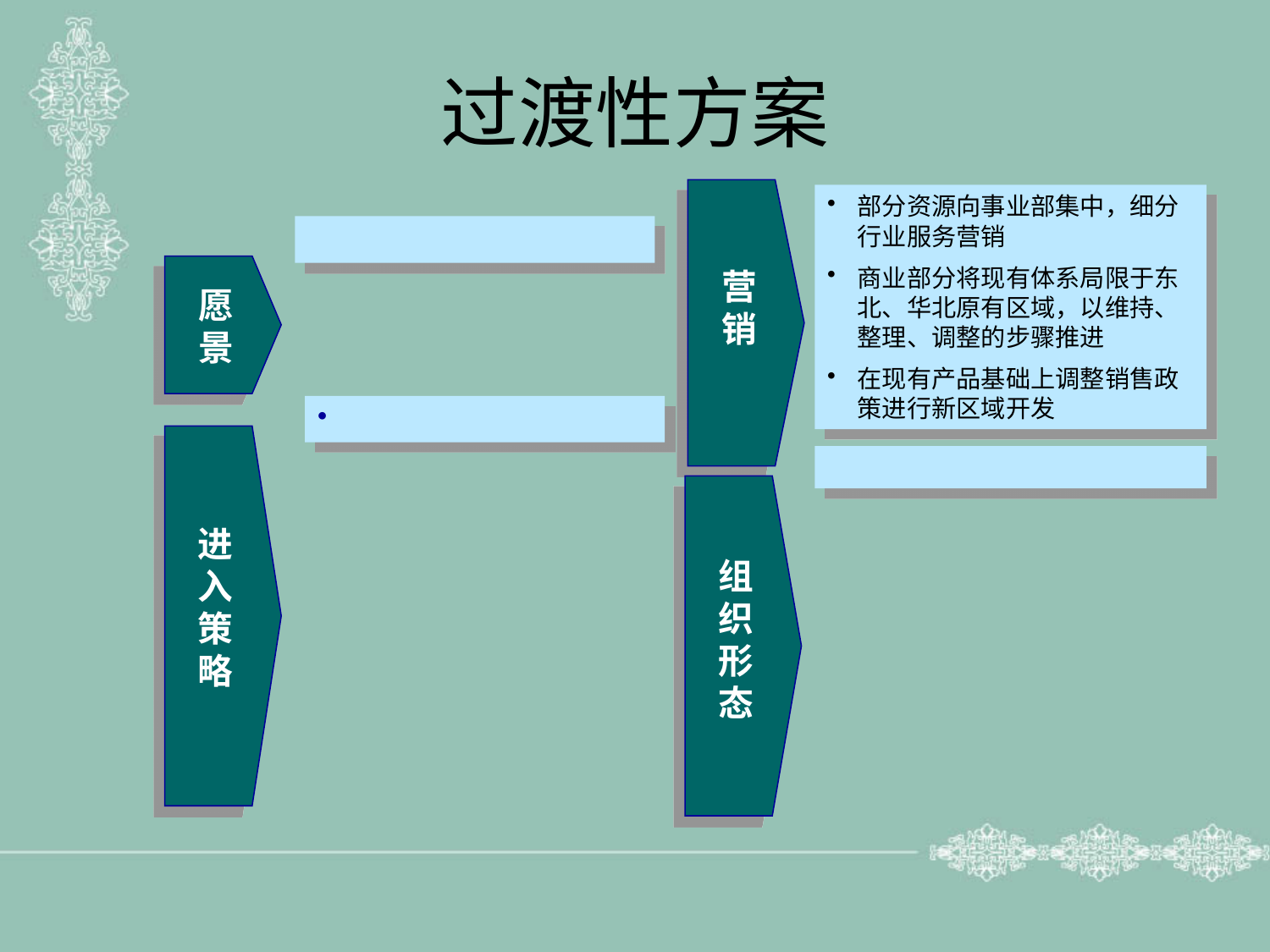

# 过渡性方案

营销
部分资源向事业部集中，细分行业服务营销
商业部分将现有体系局限于东北、华北原有区域，以维持、整理、调整的步骤推进
在现有产品基础上调整销售政策进行新区域开发

愿景

组织形态
进入策略